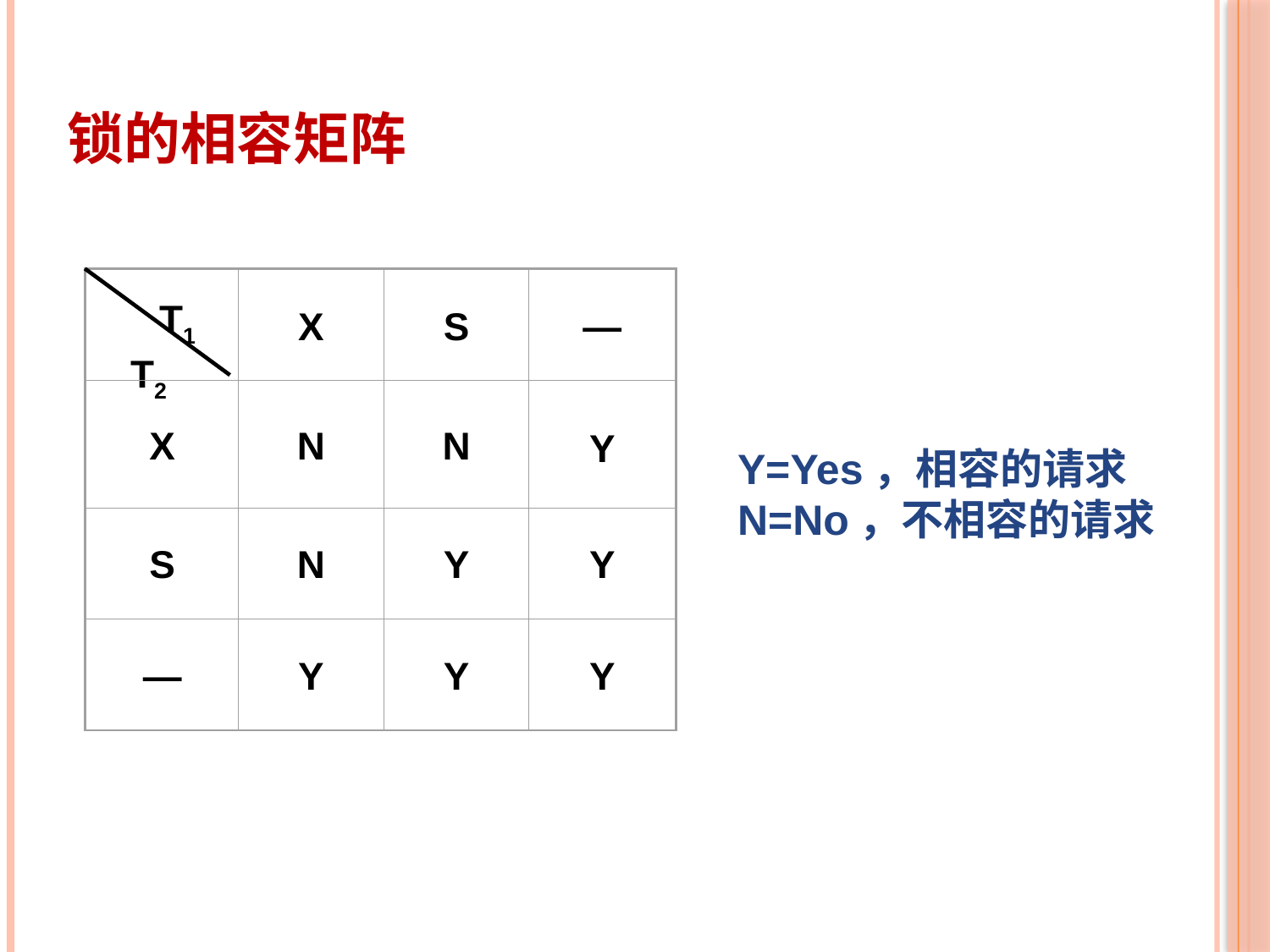

# 锁的相容矩阵
               T1
 T2

X

S

—

X

N

N

Y

S

N

Y

Y

—

Y

Y

Y

Y=Yes，相容的请求
N=No，不相容的请求